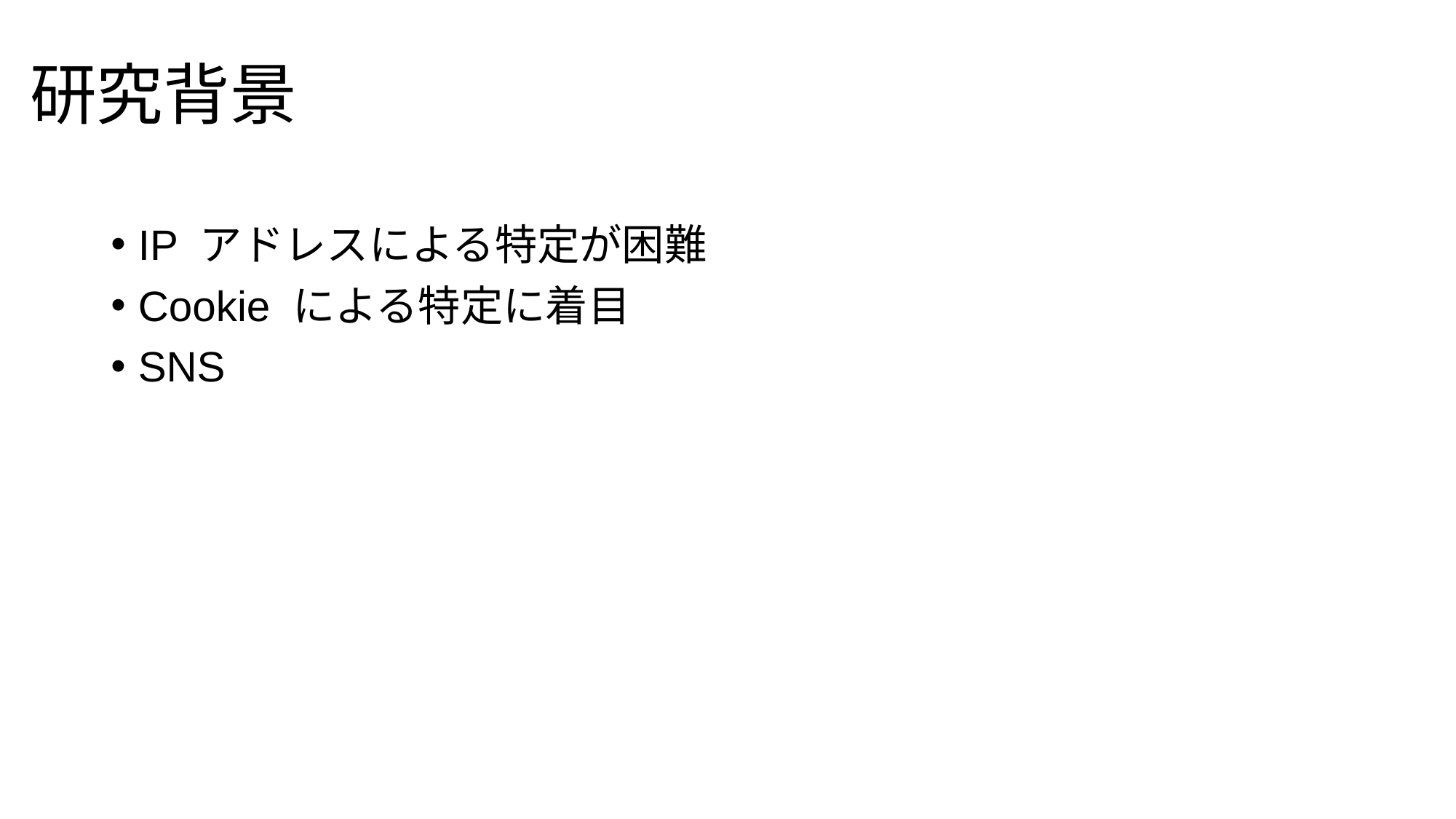

# 研究背景
IP アドレスによる特定が困難
Cookie による特定に着目
SNS